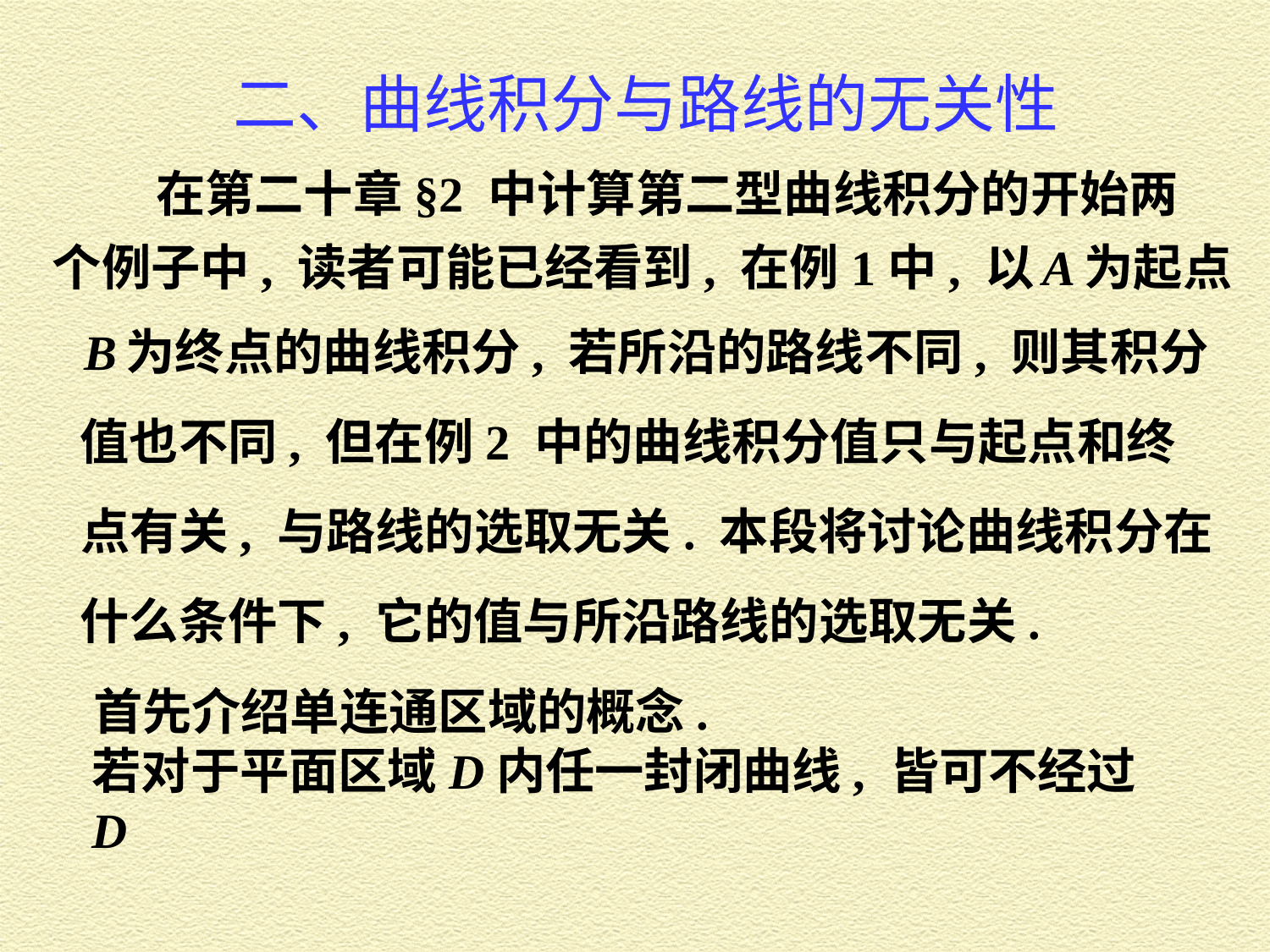

二、曲线积分与路线的无关性
在第二十章§2 中计算第二型曲线积分的开始两
个例子中, 读者可能已经看到, 在例1中, 以 A 为起点
B 为终点的曲线积分, 若所沿的路线不同, 则其积分
值也不同, 但在例2 中的曲线积分值只与起点和终
点有关, 与路线的选取无关. 本段将讨论曲线积分在
什么条件下, 它的值与所沿路线的选取无关.
首先介绍单连通区域的概念.
若对于平面区域 D 内任一封闭曲线, 皆可不经过 D